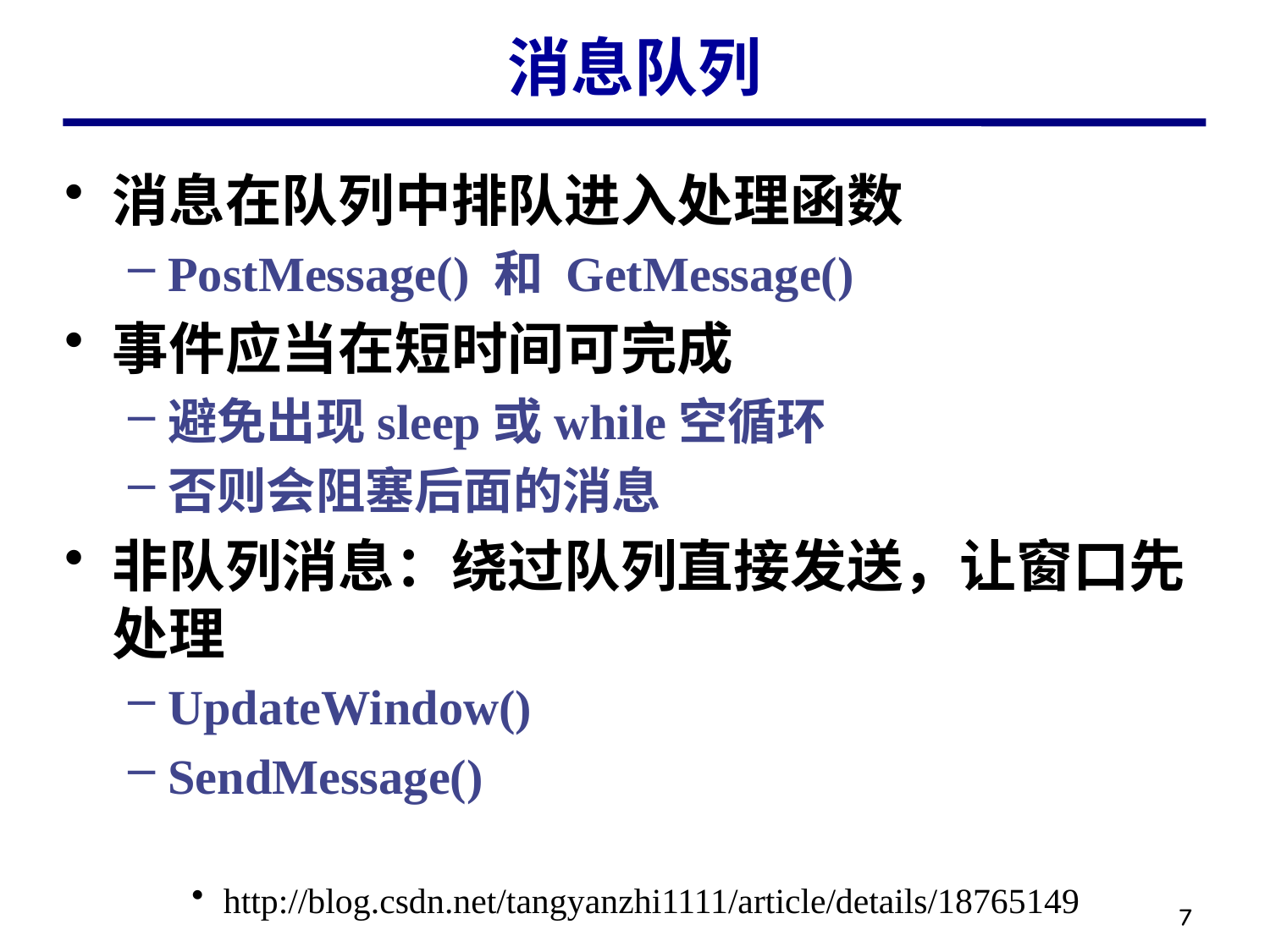

# 消息队列
消息在队列中排队进入处理函数
PostMessage() 和 GetMessage()
事件应当在短时间可完成
避免出现sleep或while空循环
否则会阻塞后面的消息
非队列消息：绕过队列直接发送，让窗口先处理
UpdateWindow()
SendMessage()

http://blog.csdn.net/tangyanzhi1111/article/details/18765149